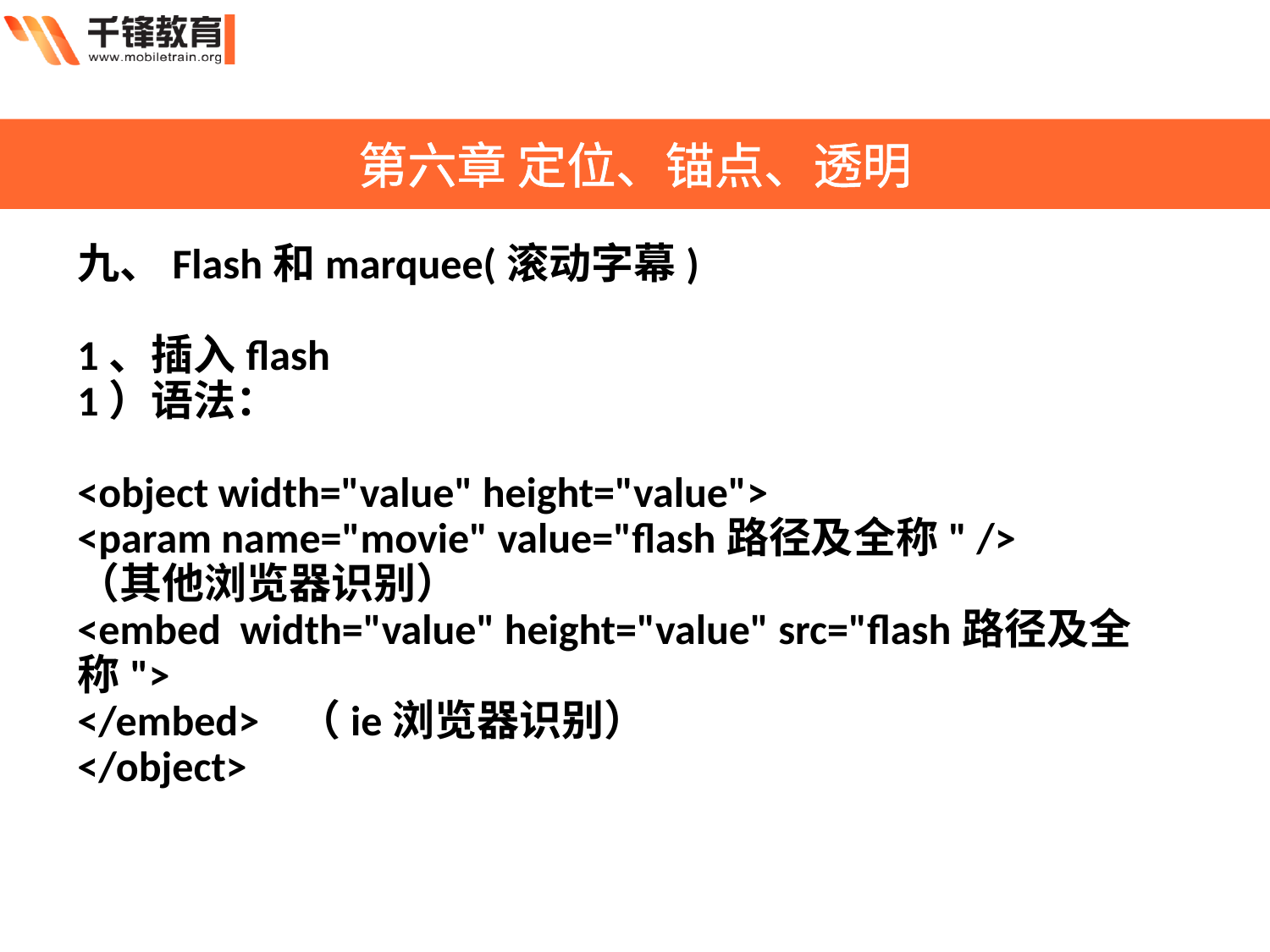

第六章 定位、锚点、透明
九、Flash和marquee(滚动字幕)

1、插入flash
1）语法：

<object width="value" height="value">
<param name="movie" value="flash路径及全称" />
（其他浏览器识别）
<embed  width="value" height="value" src="flash路径及全称">
</embed>   （ie浏览器识别）
</object>